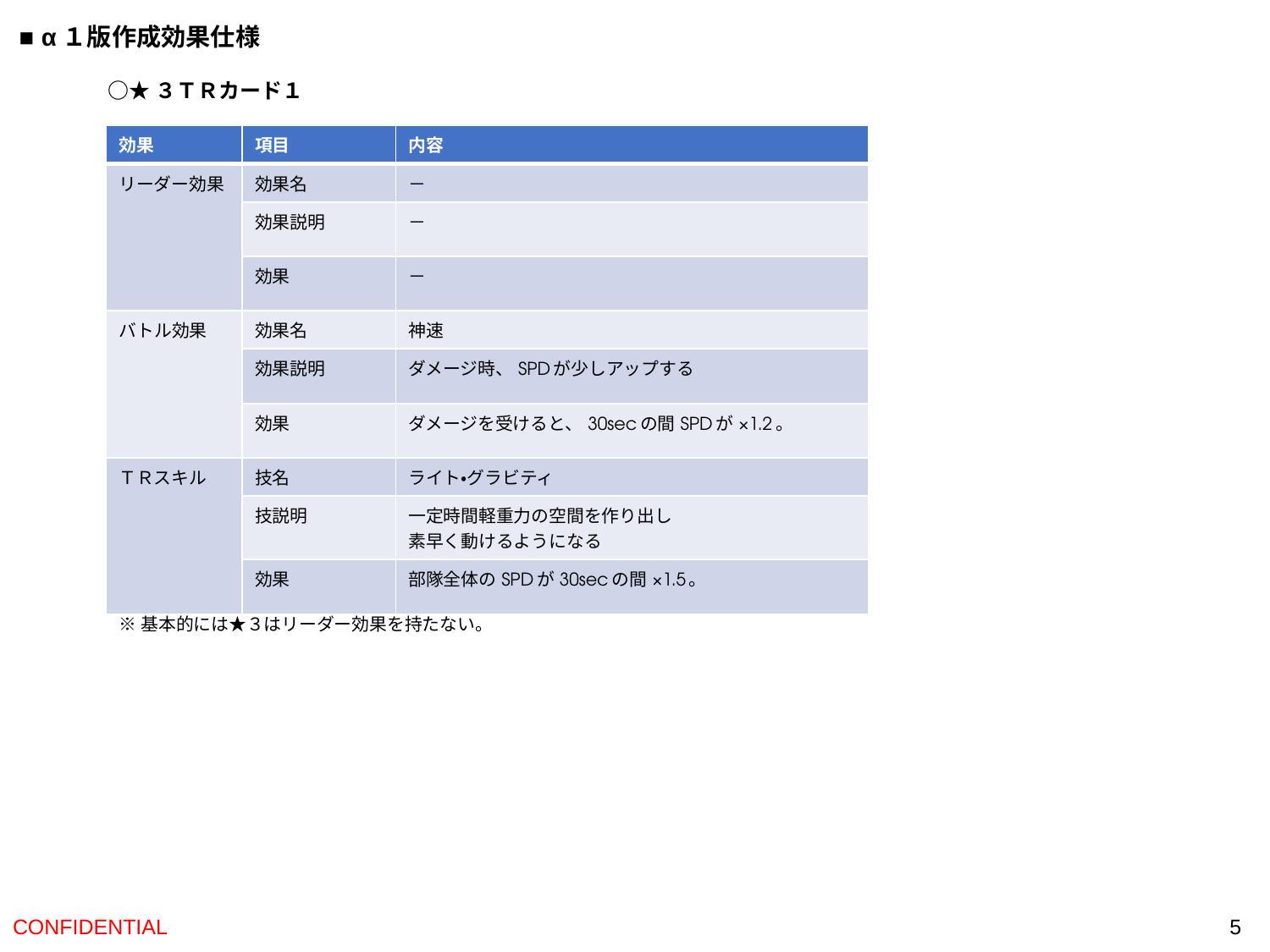

■ α１版作成効果仕様
○★３ＴＲカード１
| 効果 | 項目 | 内容 |
| --- | --- | --- |
| リーダー効果 | 効果名 | － |
|  | 効果説明 | － |
|  | 効果 | － |
| バトル効果 | 効果名 | 神速 |
|  | 効果説明 | ダメージ時、SPDが少しアップする |
|  | 効果 | ダメージを受けると、30secの間SPDが×1.2。 |
| ＴＲスキル | 技名 | ライト・グラビティ |
|  | 技説明 | 一定時間軽重力の空間を作り出し 素早く動けるようになる |
|  | 効果 | 部隊全体のSPDが30secの間×1.5。 |
※基本的には★３はリーダー効果を持たない。
5
CONFIDENTIAL